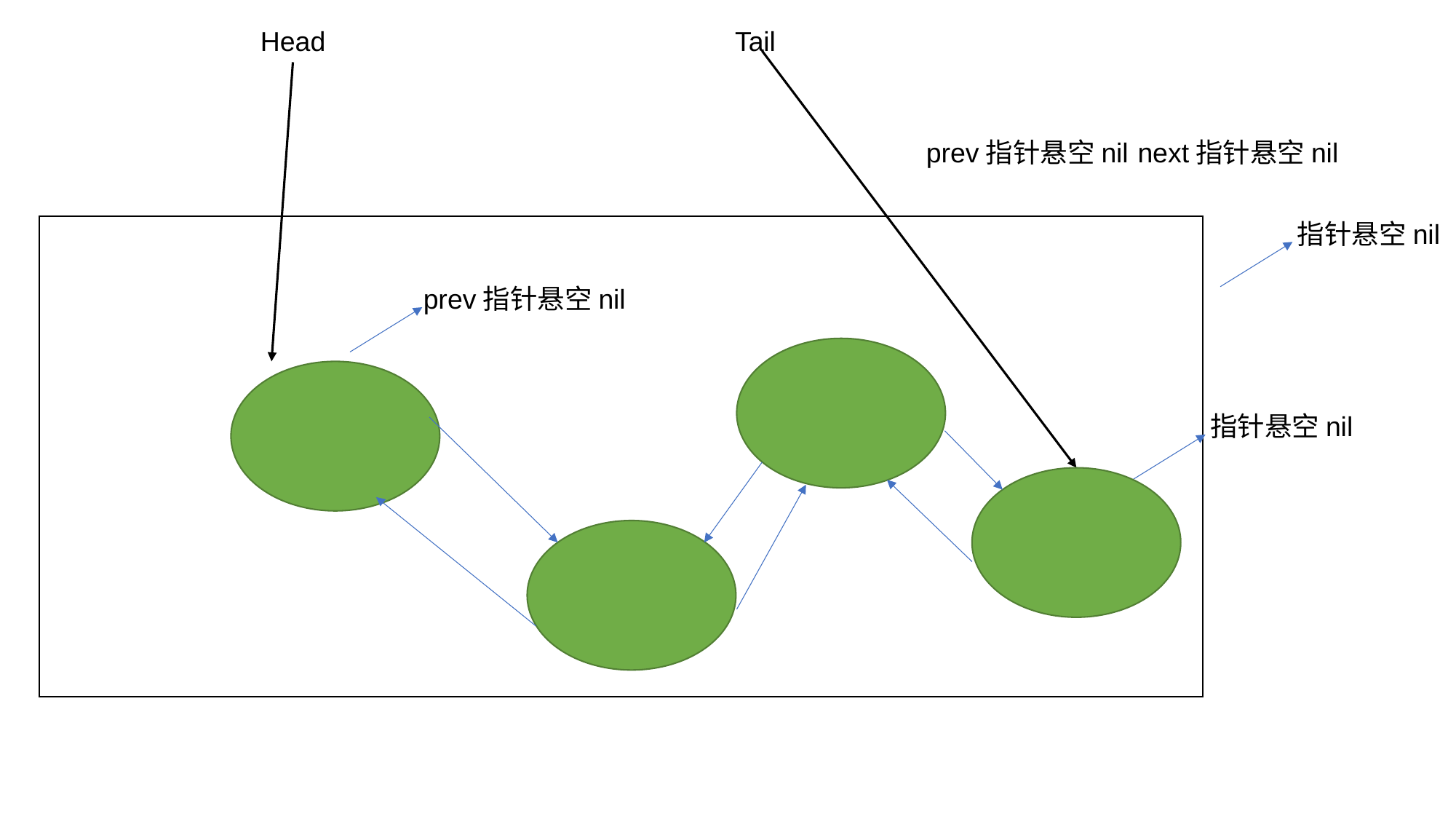

Head
Tail
next指针悬空nil
prev指针悬空nil
指针悬空nil

prev指针悬空nil

指针悬空nil